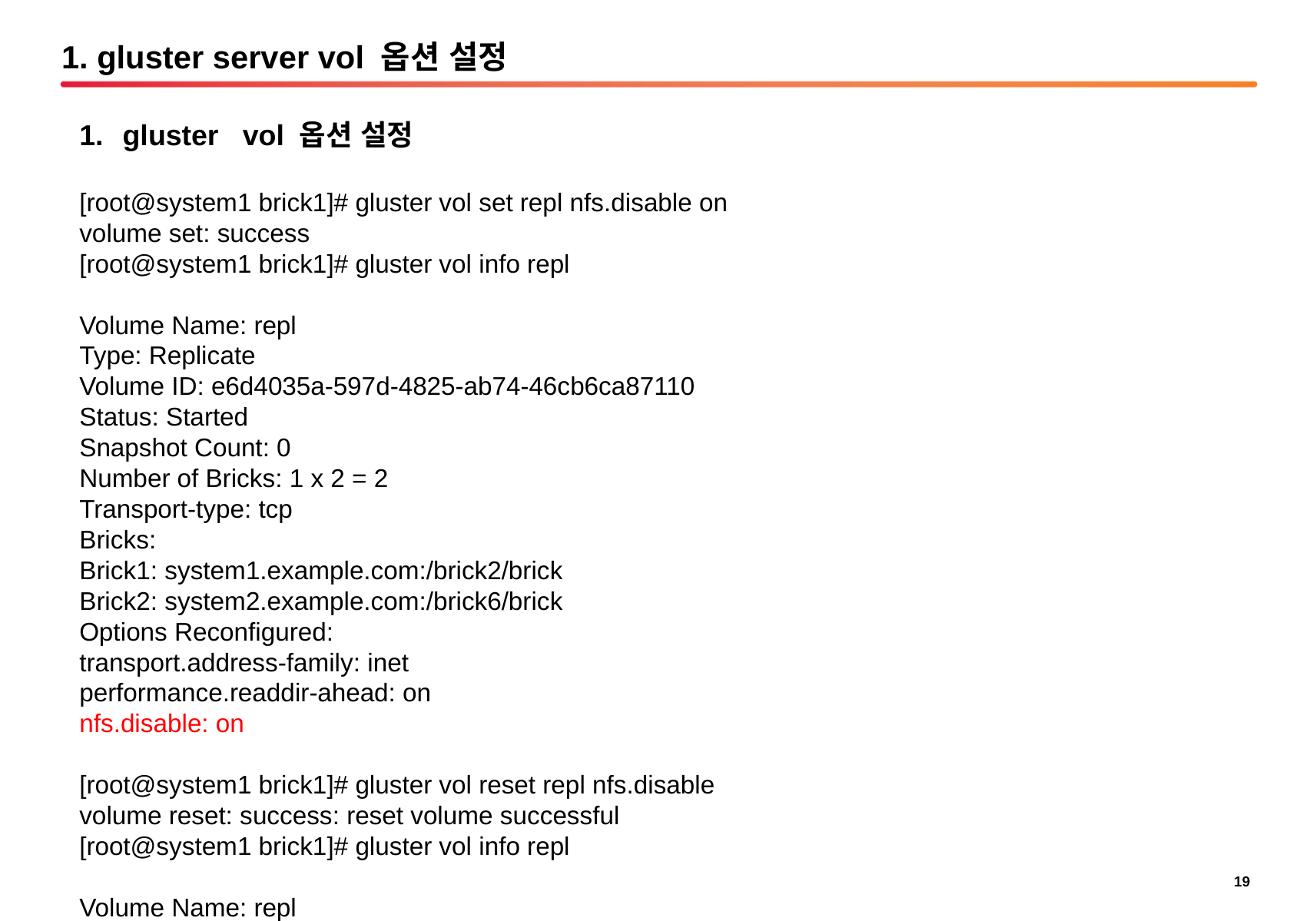

# 1. gluster server vol 옵션 설정
gluster   vol 옵션 설정

[root@system1 brick1]# gluster vol set repl nfs.disable on
volume set: success
[root@system1 brick1]# gluster vol info repl

Volume Name: repl
Type: Replicate
Volume ID: e6d4035a-597d-4825-ab74-46cb6ca87110
Status: Started
Snapshot Count: 0
Number of Bricks: 1 x 2 = 2
Transport-type: tcp
Bricks:
Brick1: system1.example.com:/brick2/brick
Brick2: system2.example.com:/brick6/brick
Options Reconfigured:
transport.address-family: inet
performance.readdir-ahead: on
nfs.disable: on

[root@system1 brick1]# gluster vol reset repl nfs.disable
volume reset: success: reset volume successful
[root@system1 brick1]# gluster vol info repl

Volume Name: repl
Type: Replicate
Volume ID: e6d4035a-597d-4825-ab74-46cb6ca87110
Status: Started
Snapshot Count: 0
Number of Bricks: 1 x 2 = 2
Transport-type: tcp
Bricks:
Brick1: system1.example.com:/brick2/brick
Brick2: system2.example.com:/brick6/brick
Options Reconfigured:
nfs.disable: on
transport.address-family: inet
performance.readdir-ahead: on